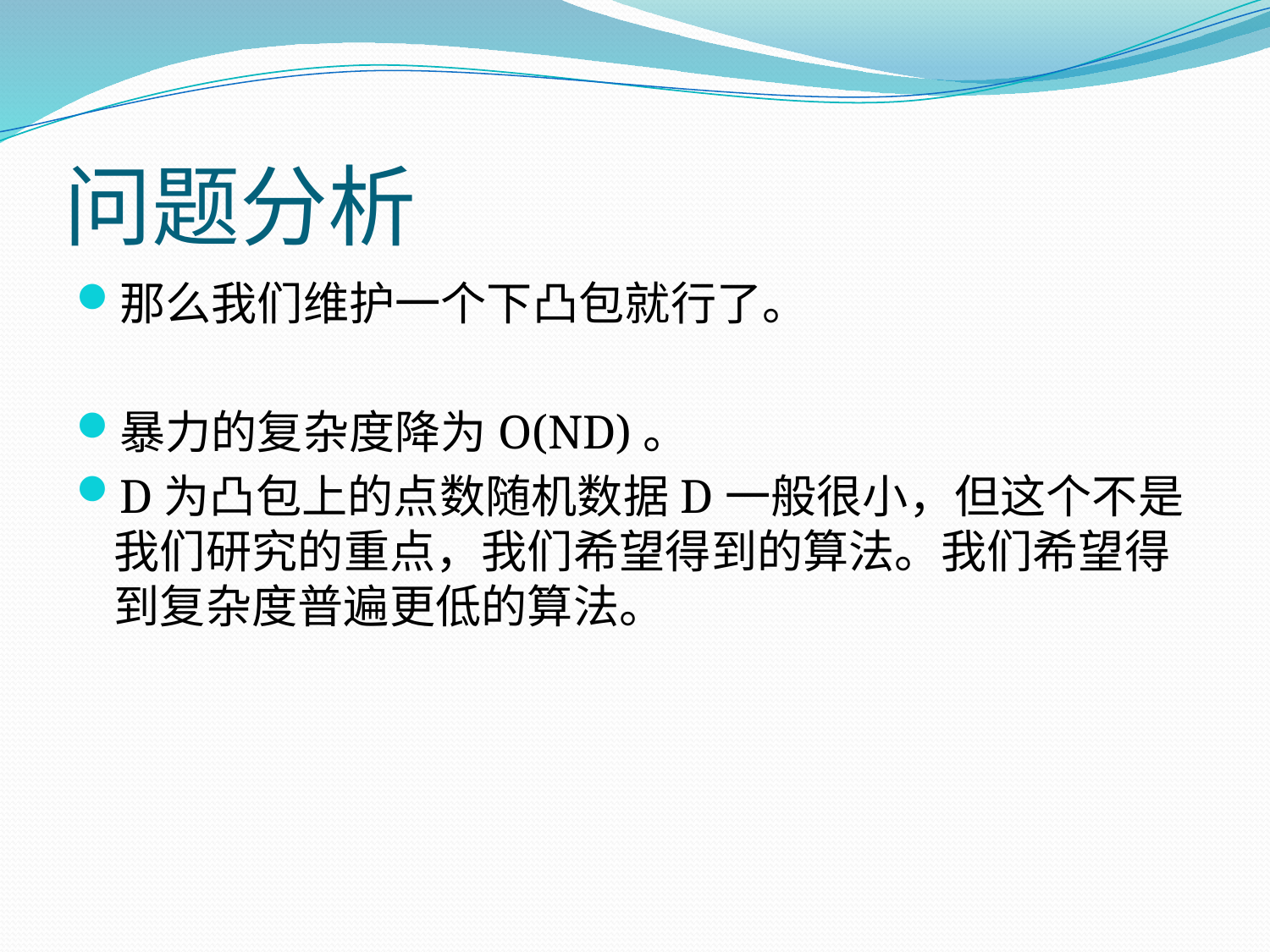

# 问题分析
那么我们维护一个下凸包就行了。

暴力的复杂度降为O(ND)。
D为凸包上的点数随机数据D一般很小，但这个不是我们研究的重点，我们希望得到的算法。我们希望得到复杂度普遍更低的算法。